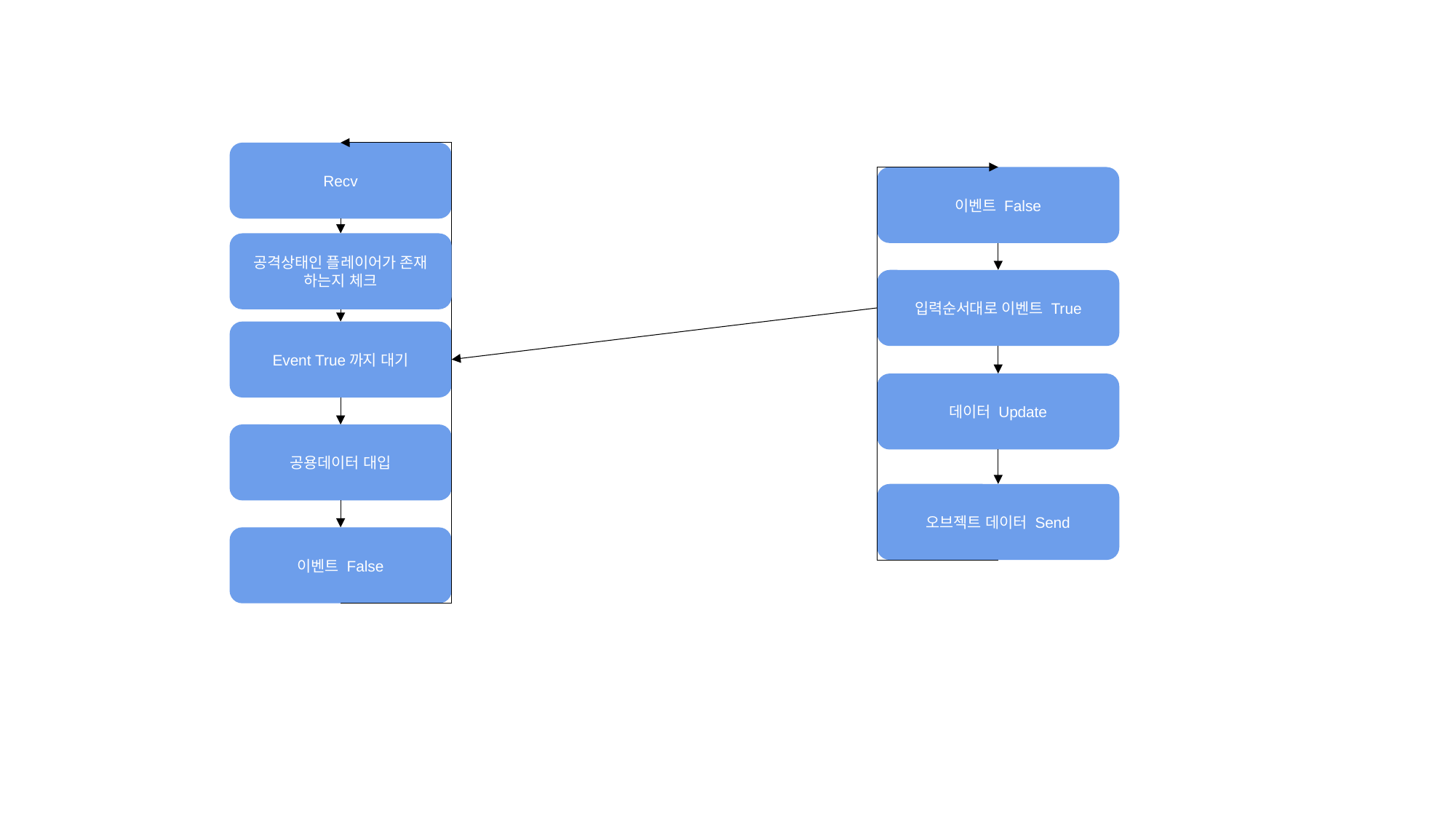

Recv
이벤트 False
공격상태인 플레이어가 존재
하는지 체크
입력순서대로 이벤트 True
Event True까지 대기
데이터 Update
공용데이터 대입
오브젝트 데이터 Send
이벤트 False